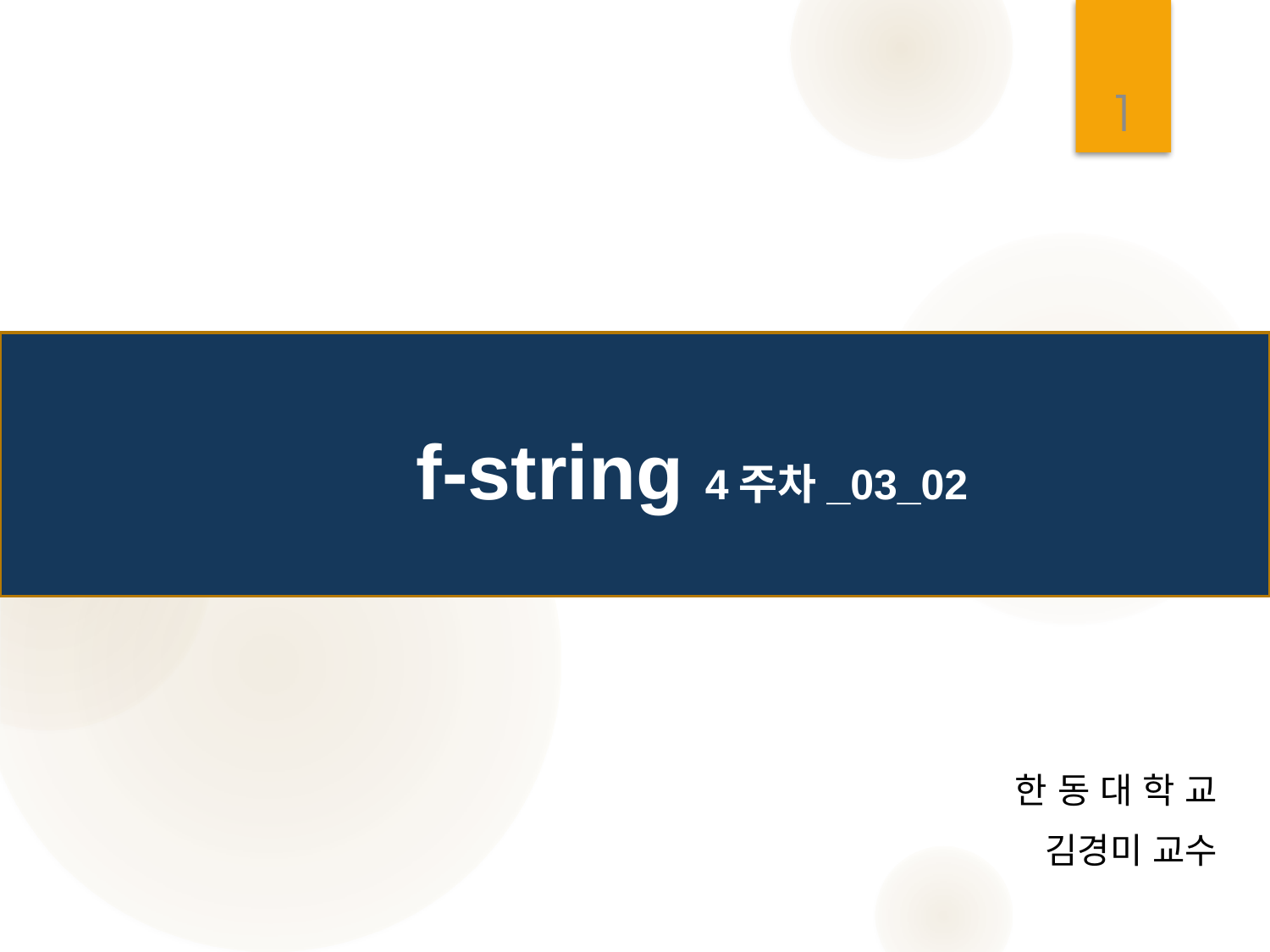

1

# f-string 4주차_03_02
한 동 대 학 교
 김경미 교수